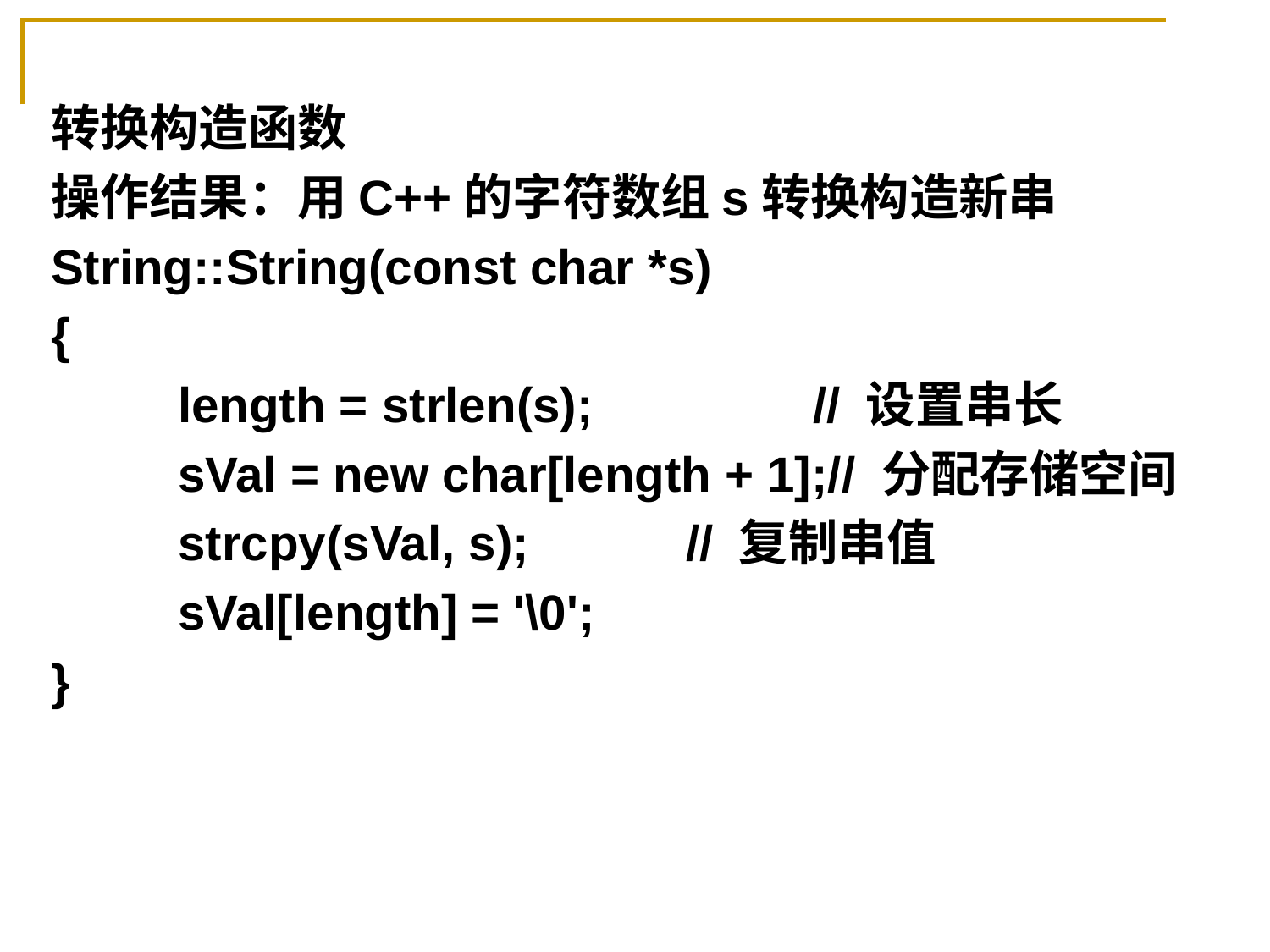

转换构造函数
操作结果：用C++的字符数组s转换构造新串
String::String(const char *s)
{
	length = strlen(s);		// 设置串长
	sVal = new char[length + 1];// 分配存储空间
	strcpy(sVal, s);		// 复制串值
	sVal[length] = '\0';
}